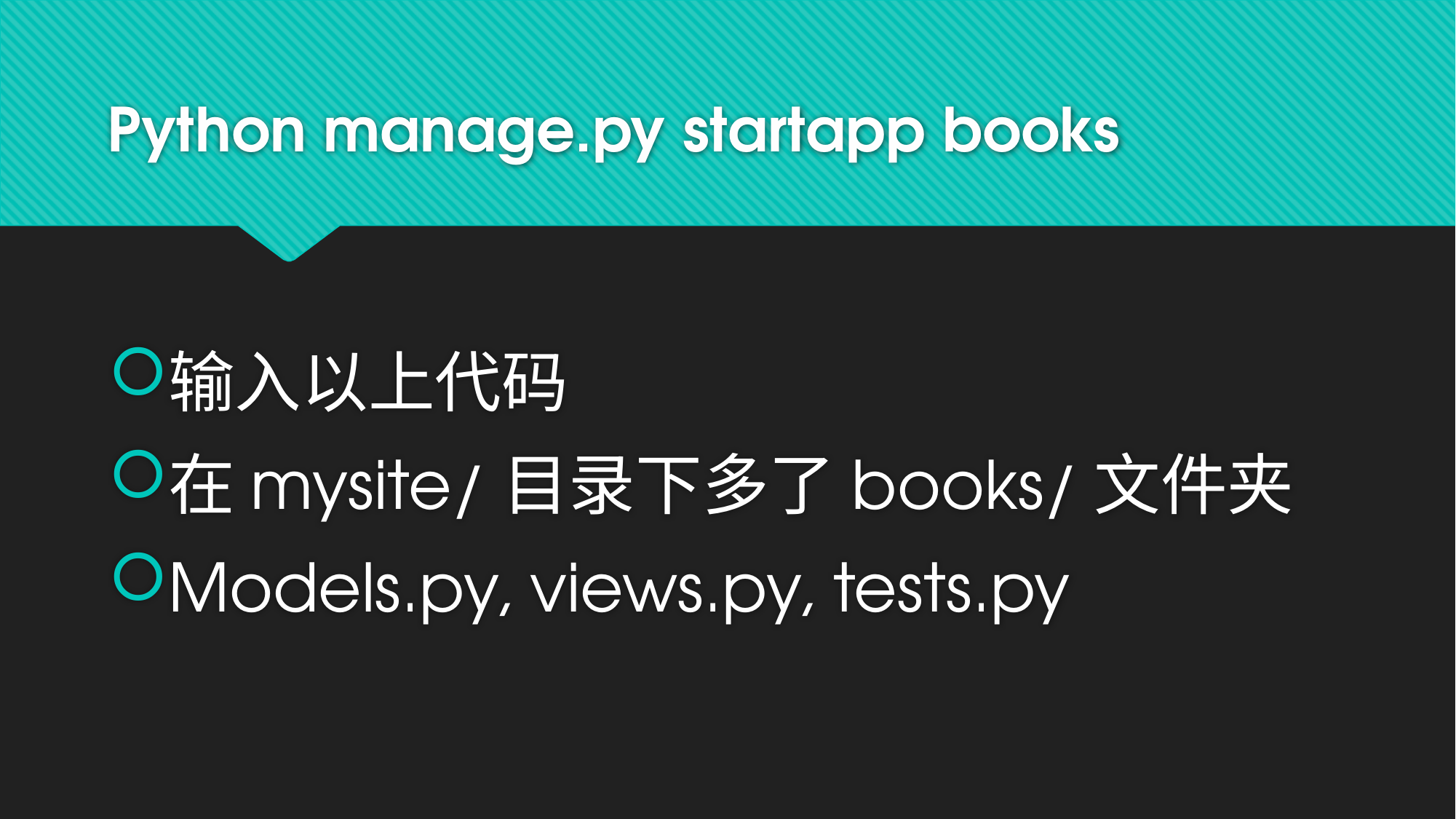

# Python manage.py startapp books
输入以上代码
在mysite/目录下多了books/文件夹
Models.py, views.py, tests.py